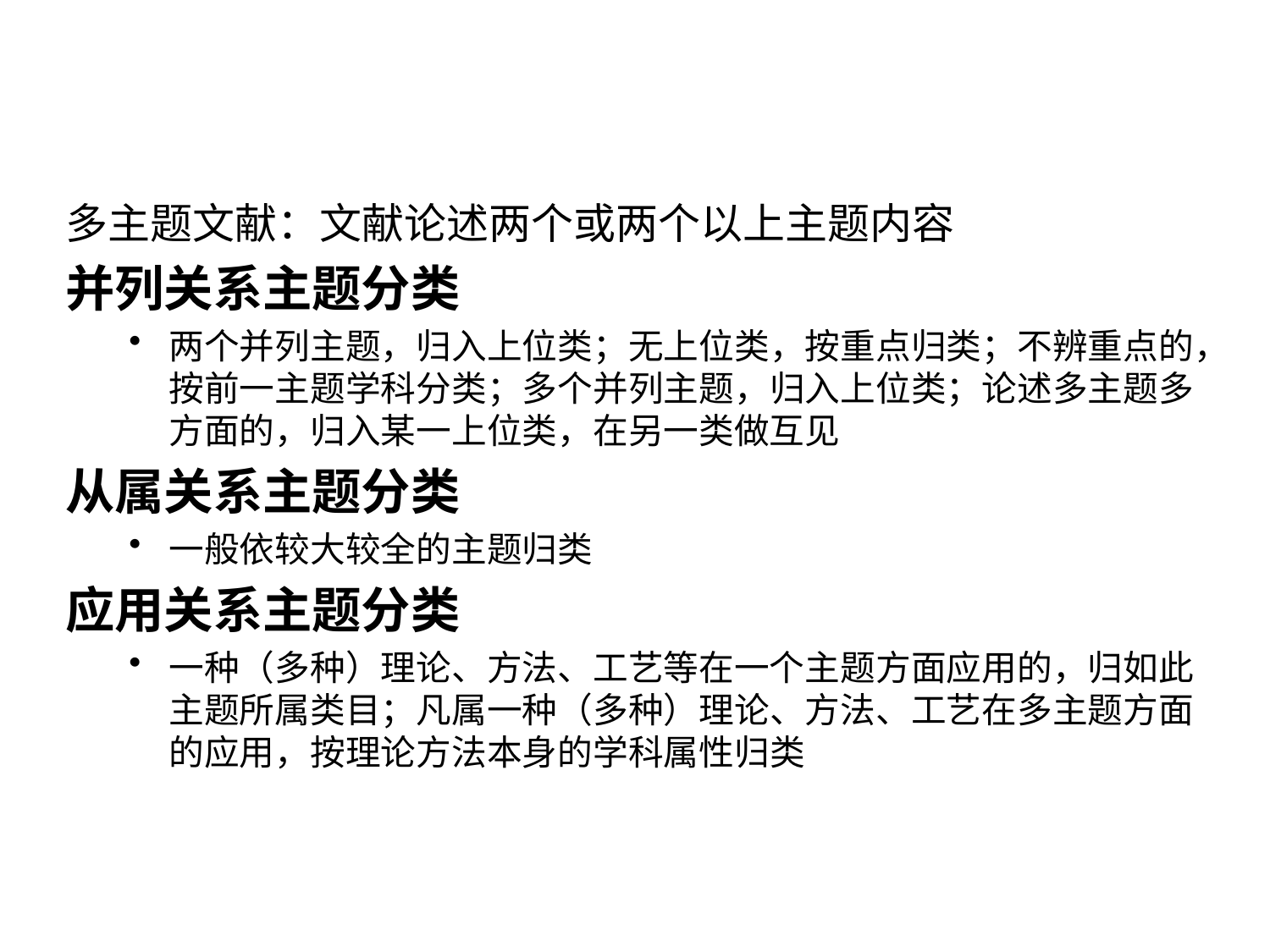

多主题文献：文献论述两个或两个以上主题内容
并列关系主题分类
两个并列主题，归入上位类；无上位类，按重点归类；不辨重点的，按前一主题学科分类；多个并列主题，归入上位类；论述多主题多方面的，归入某一上位类，在另一类做互见
从属关系主题分类
一般依较大较全的主题归类
应用关系主题分类
一种（多种）理论、方法、工艺等在一个主题方面应用的，归如此主题所属类目；凡属一种（多种）理论、方法、工艺在多主题方面的应用，按理论方法本身的学科属性归类